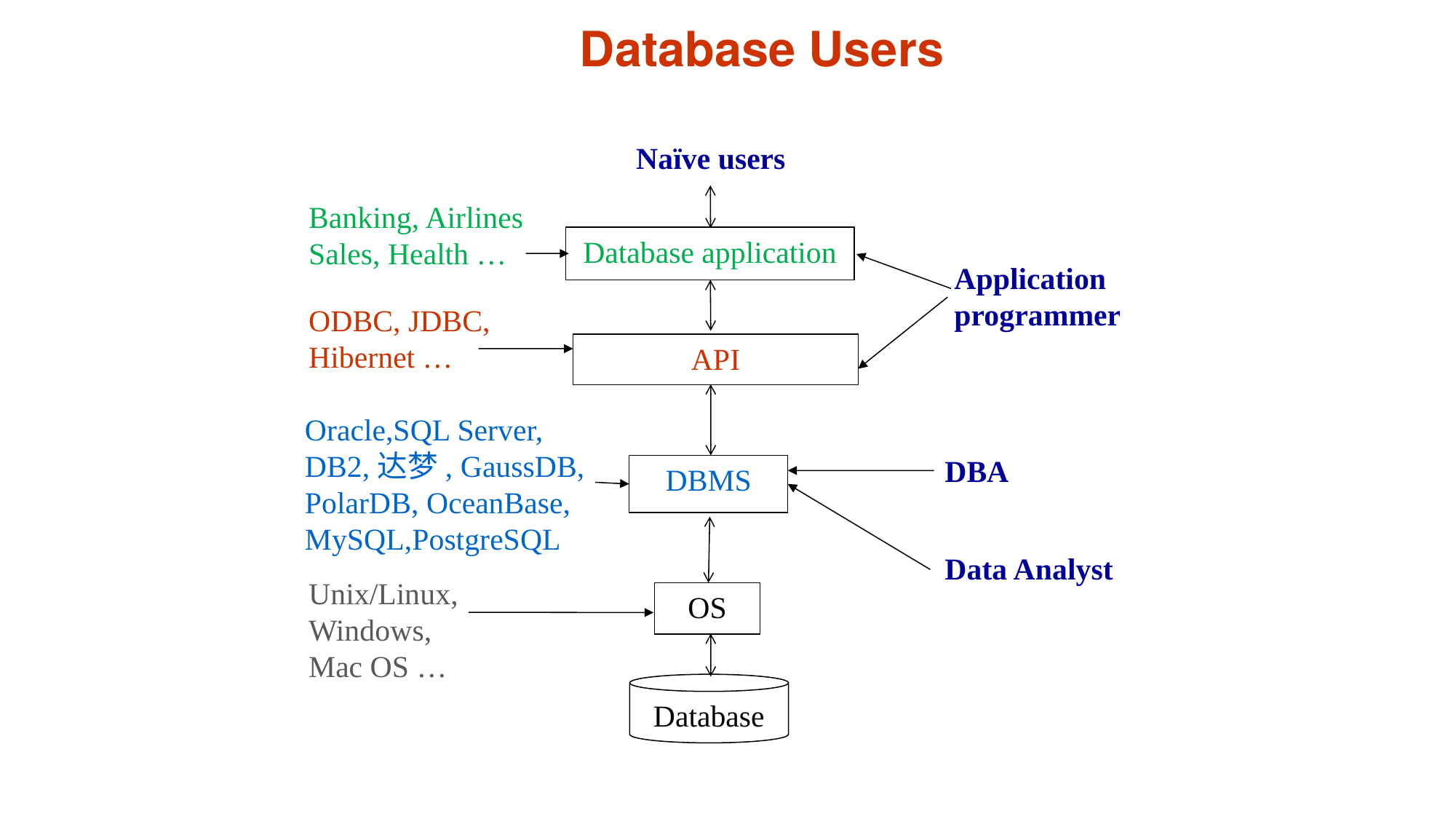

# Database Users
Naïve users

Banking, Airlines
Sales, Health …
Database application

Application programmer

ODBC, JDBC,
Hibernet …

API

Oracle,SQL Server, DB2,达梦, GaussDB,
PolarDB, OceanBase,
MySQL,PostgreSQL
DBA
DBMS

Data Analyst
Unix/Linux,
Windows,
Mac OS …
OS

Database